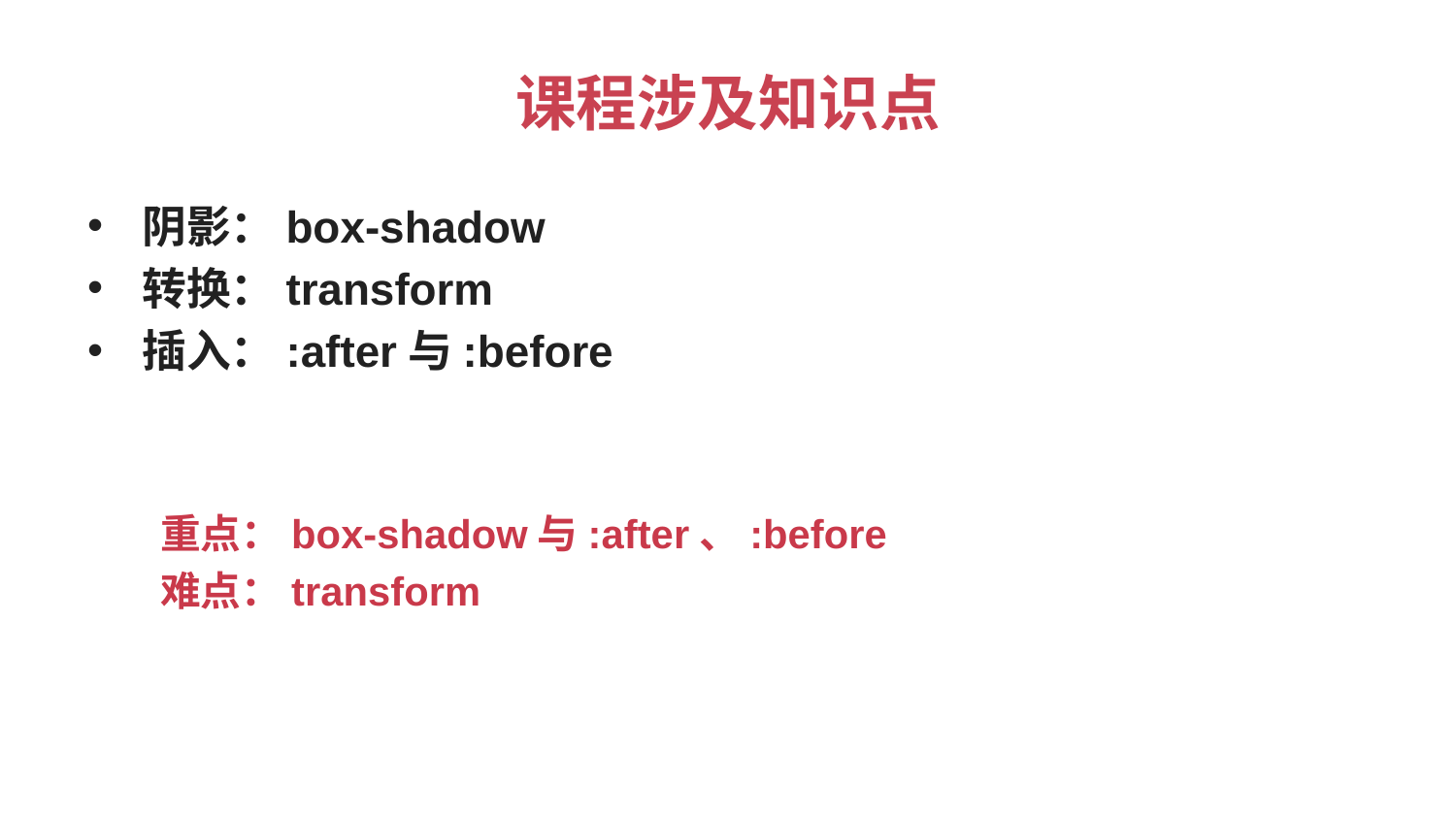

# 课程涉及知识点
阴影：box-shadow
转换：transform
插入：:after与:before

重点：box-shadow与:after、:before
难点：transform